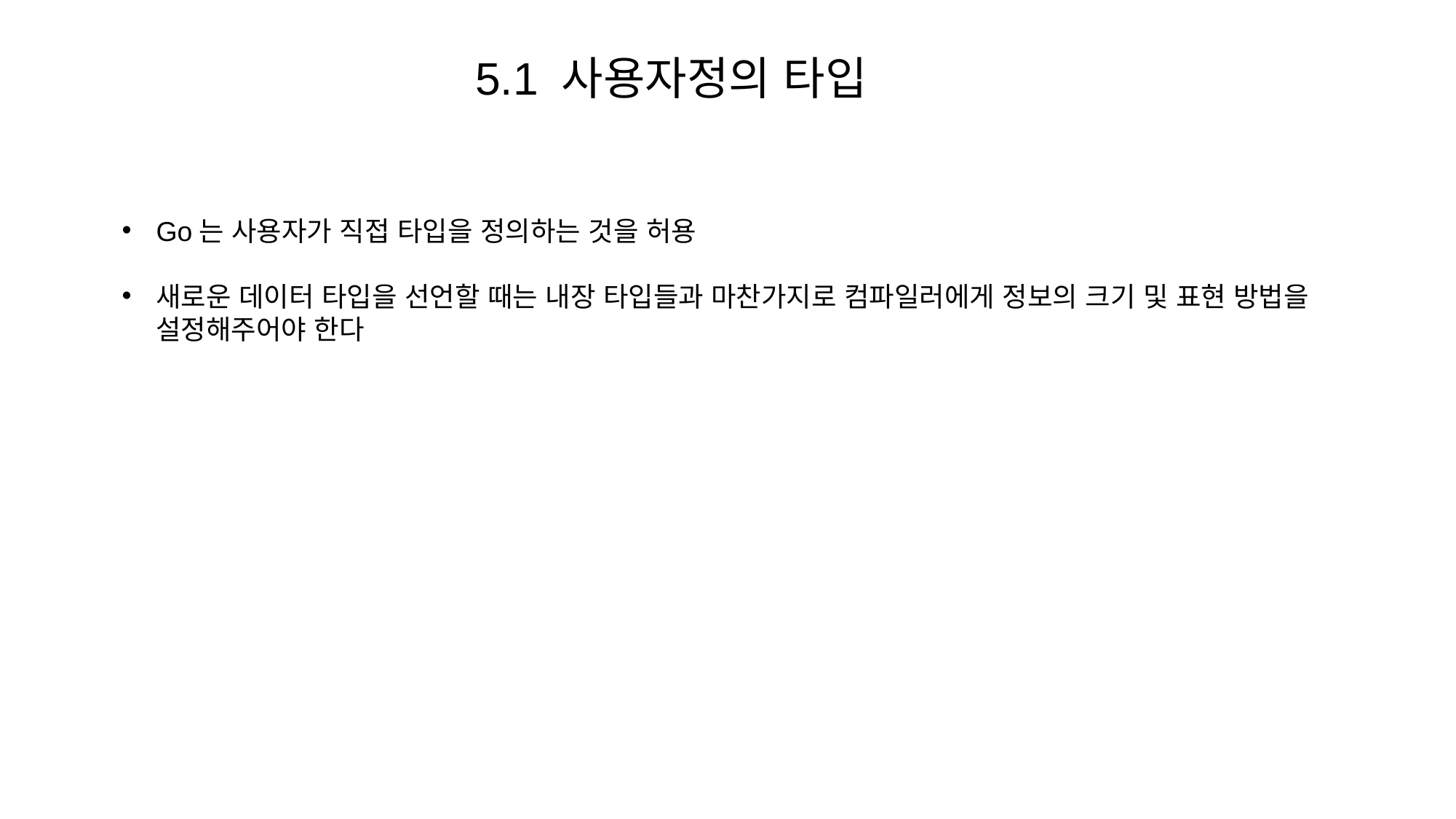

# 5.1 사용자정의 타입
Go는 사용자가 직접 타입을 정의하는 것을 허용

새로운 데이터 타입을 선언할 때는 내장 타입들과 마찬가지로 컴파일러에게 정보의 크기 및 표현 방법을 설정해주어야 한다